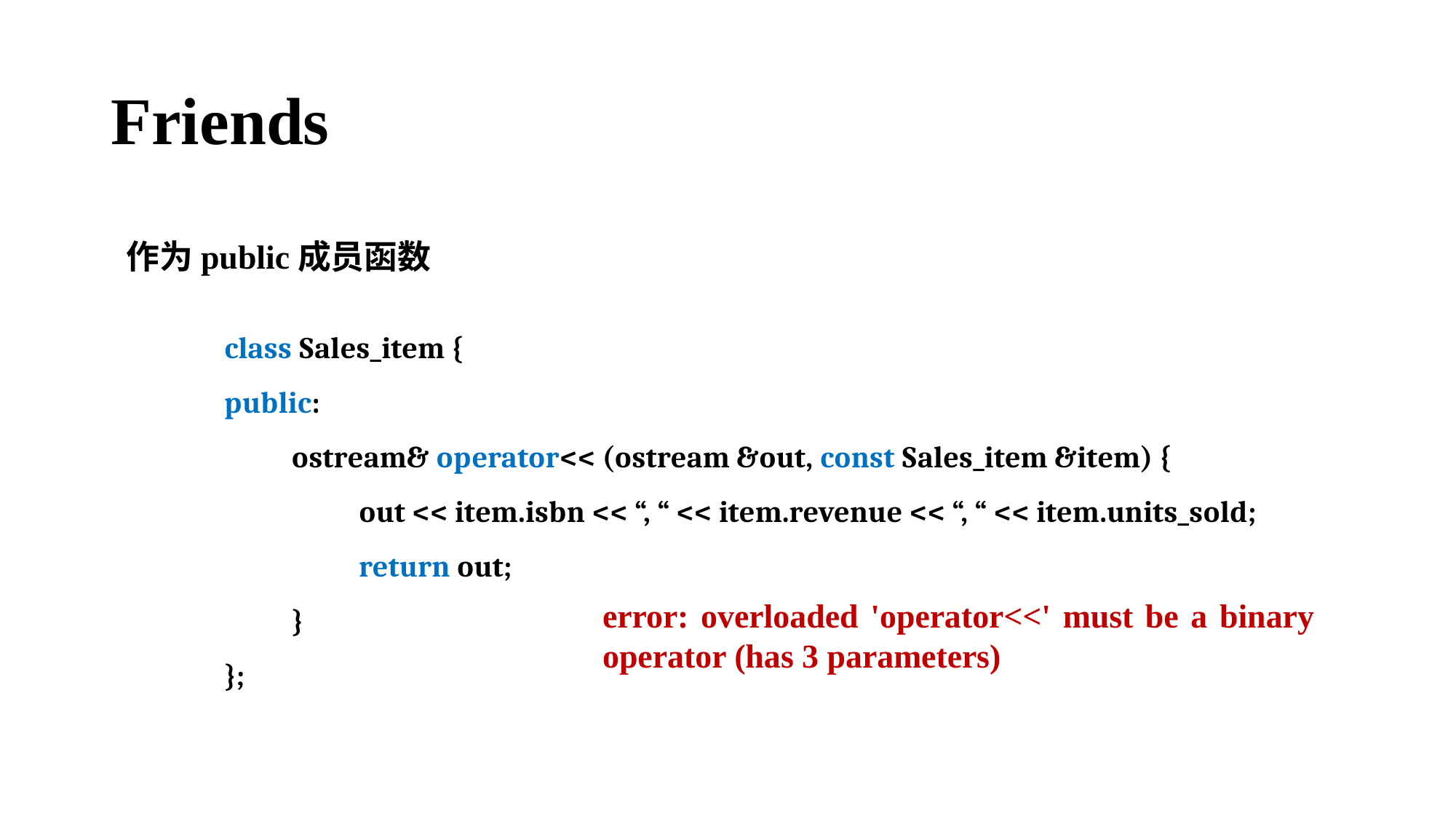

# Friends
作为public成员函数
class Sales_item {
public:
          ostream& operator<< (ostream &out, const Sales_item &item) {
                    out << item.isbn << “, “ << item.revenue << “, “ << item.units_sold;
                    return out;
          }
};
error: overloaded 'operator<<' must be a binary operator (has 3 parameters)